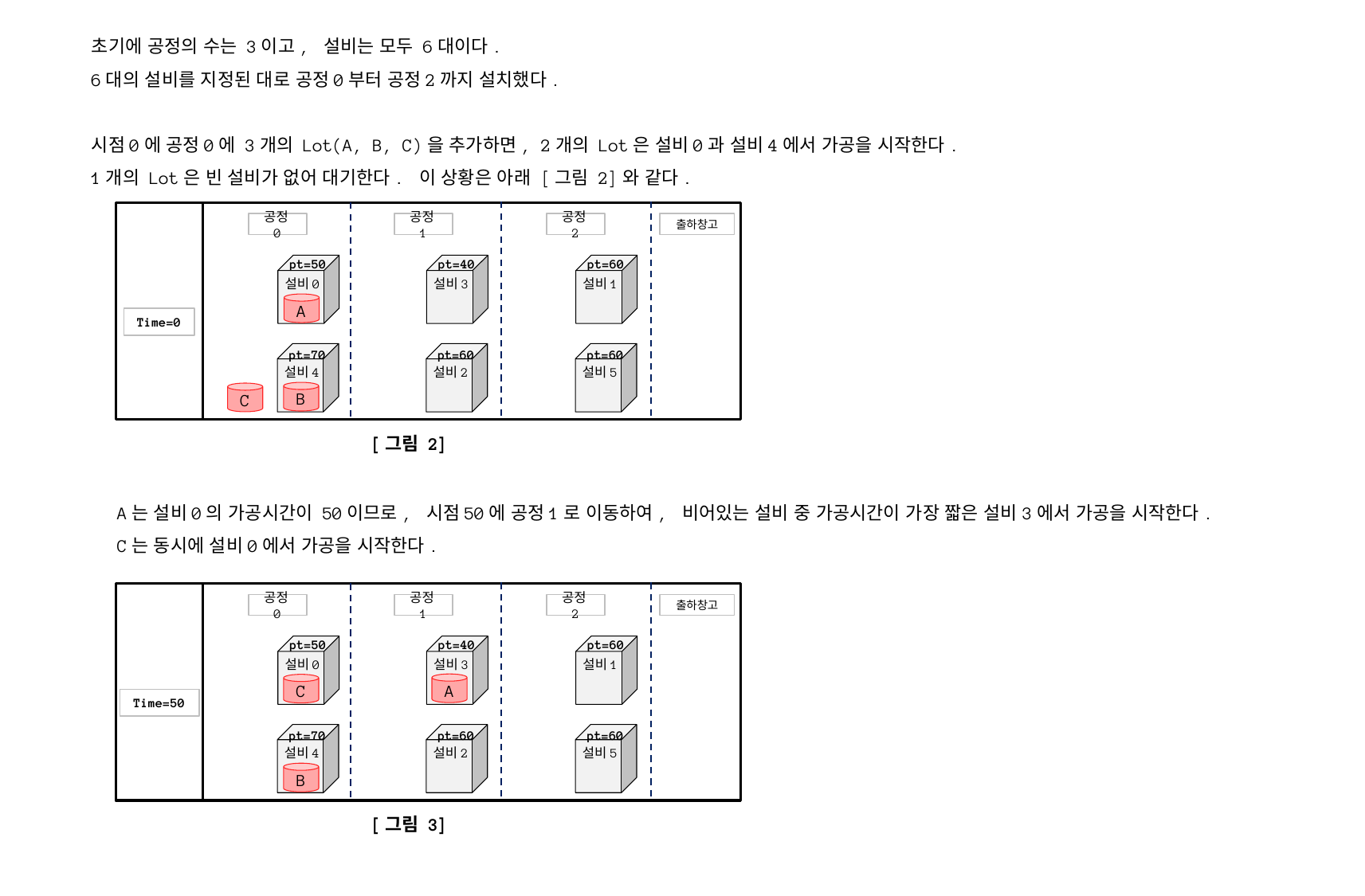

초기에 공정의 수는 3이고, 설비는 모두 6대이다.
6대의 설비를 지정된 대로 공정0부터 공정2까지 설치했다.

시점0에 공정0에 3개의 Lot(A, B, C)을 추가하면, 2개의 Lot은 설비0과 설비4에서 가공을 시작한다.
1개의 Lot은 빈 설비가 없어 대기한다. 이 상황은 아래 [그림 2]와 같다.

출하창고
공정0
공정1
공정2
pt=50

설비0
A
pt=70

설비4
B
pt=40

설비3
pt=60

설비2
pt=60

설비1
Time=0
pt=60

설비5
C
[그림 2]
A는 설비0의 가공시간이 50이므로, 시점50에 공정1로 이동하여, 비어있는 설비 중 가공시간이 가장 짧은 설비3에서 가공을 시작한다.
C는 동시에 설비0에서 가공을 시작한다.

출하창고
공정0
공정1
공정2
pt=50
pt=40
pt=60

설비0
설비3
설비1
A
C
Time=50
pt=70
pt=60
pt=60

설비4
설비2
설비5
B
[그림 3]